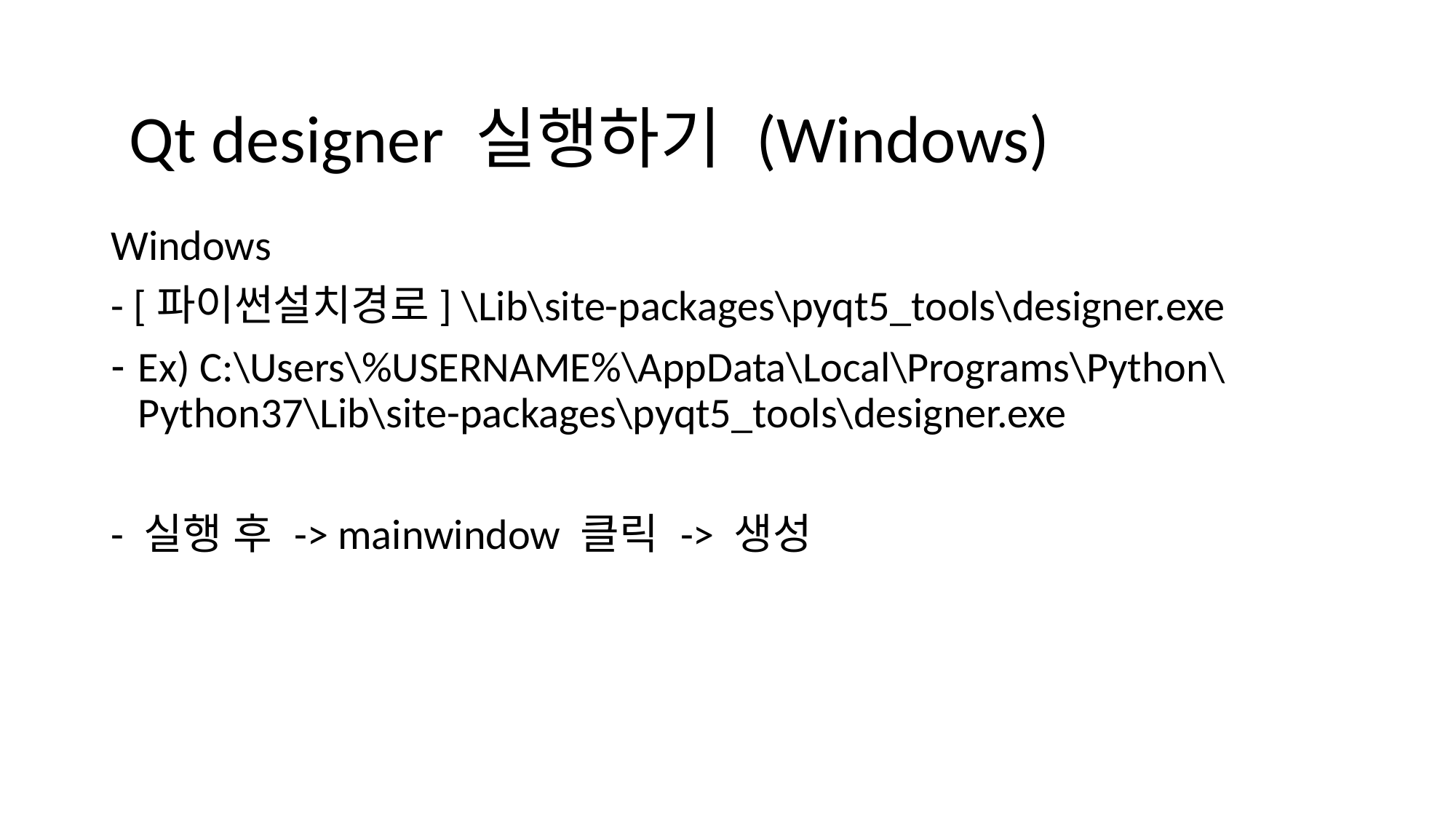

Qt designer 실행하기 (Windows)
Windows
- [파이썬설치경로] \Lib\site-packages\pyqt5_tools\designer.exe
Ex) C:\Users\%USERNAME%\AppData\Local\Programs\Python\Python37\Lib\site-packages\pyqt5_tools\designer.exe

- 실행 후 -> mainwindow 클릭 -> 생성